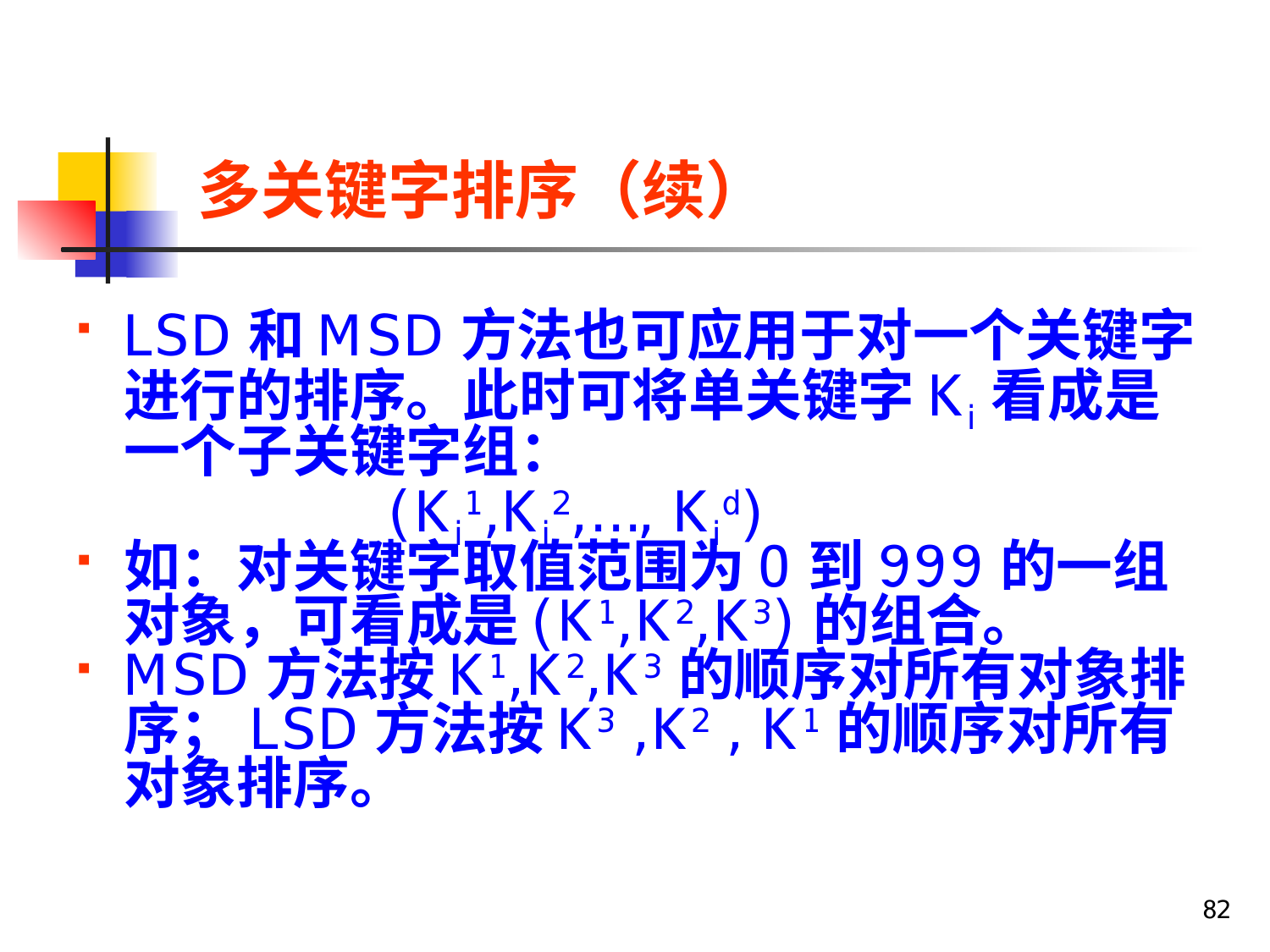

# 多关键字排序（续）
LSD和MSD方法也可应用于对一个关键字进行的排序。此时可将单关键字Ki看成是一个子关键字组：
                   (Ki1,Ki2,..., Kid)
如：对关键字取值范围为0到999的一组对象，可看成是(K1,K2,K3)的组合。
MSD方法按K1,K2,K3的顺序对所有对象排序；LSD方法按K3 ,K2 , K1的顺序对所有对象排序。
82